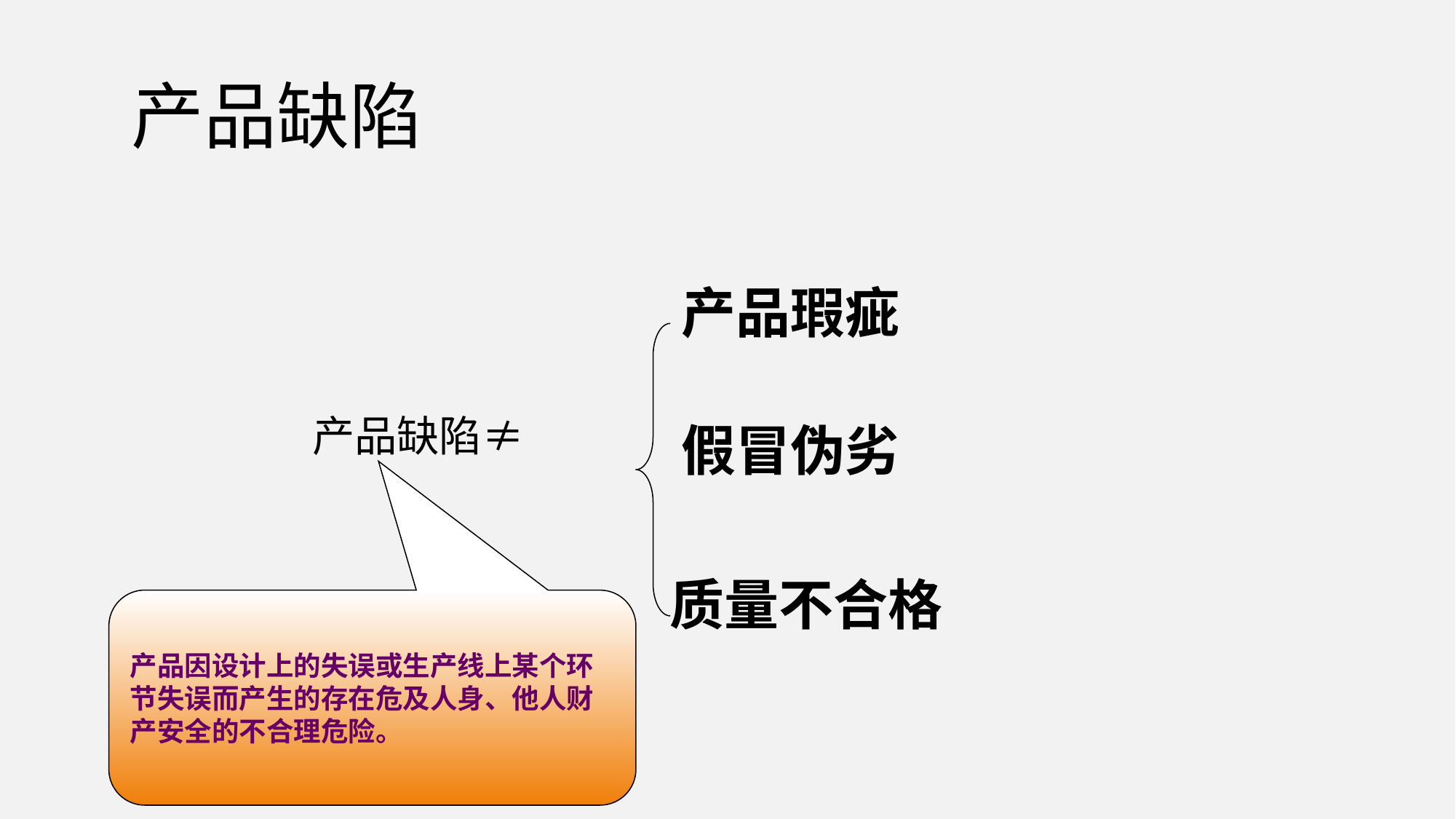

# 产品缺陷
产品瑕疵

产品缺陷≠
假冒伪劣
质量不合格
产品因设计上的失误或生产线上某个环节失误而产生的存在危及人身、他人财产安全的不合理危险。